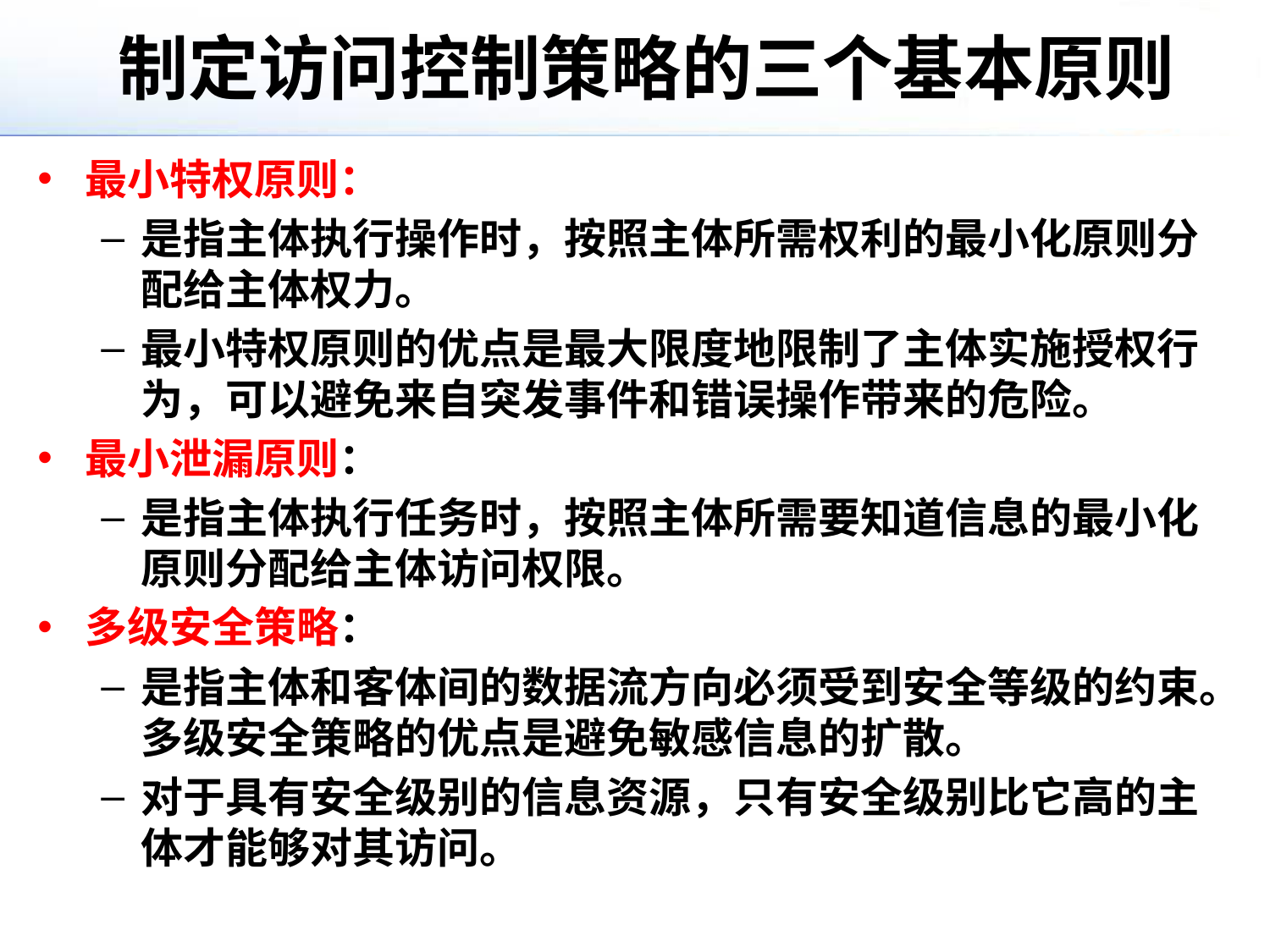

# 制定访问控制策略的三个基本原则
最小特权原则：
是指主体执行操作时，按照主体所需权利的最小化原则分配给主体权力。
最小特权原则的优点是最大限度地限制了主体实施授权行为，可以避免来自突发事件和错误操作带来的危险。
最小泄漏原则：
是指主体执行任务时，按照主体所需要知道信息的最小化原则分配给主体访问权限。
多级安全策略：
是指主体和客体间的数据流方向必须受到安全等级的约束。多级安全策略的优点是避免敏感信息的扩散。
对于具有安全级别的信息资源，只有安全级别比它高的主体才能够对其访问。